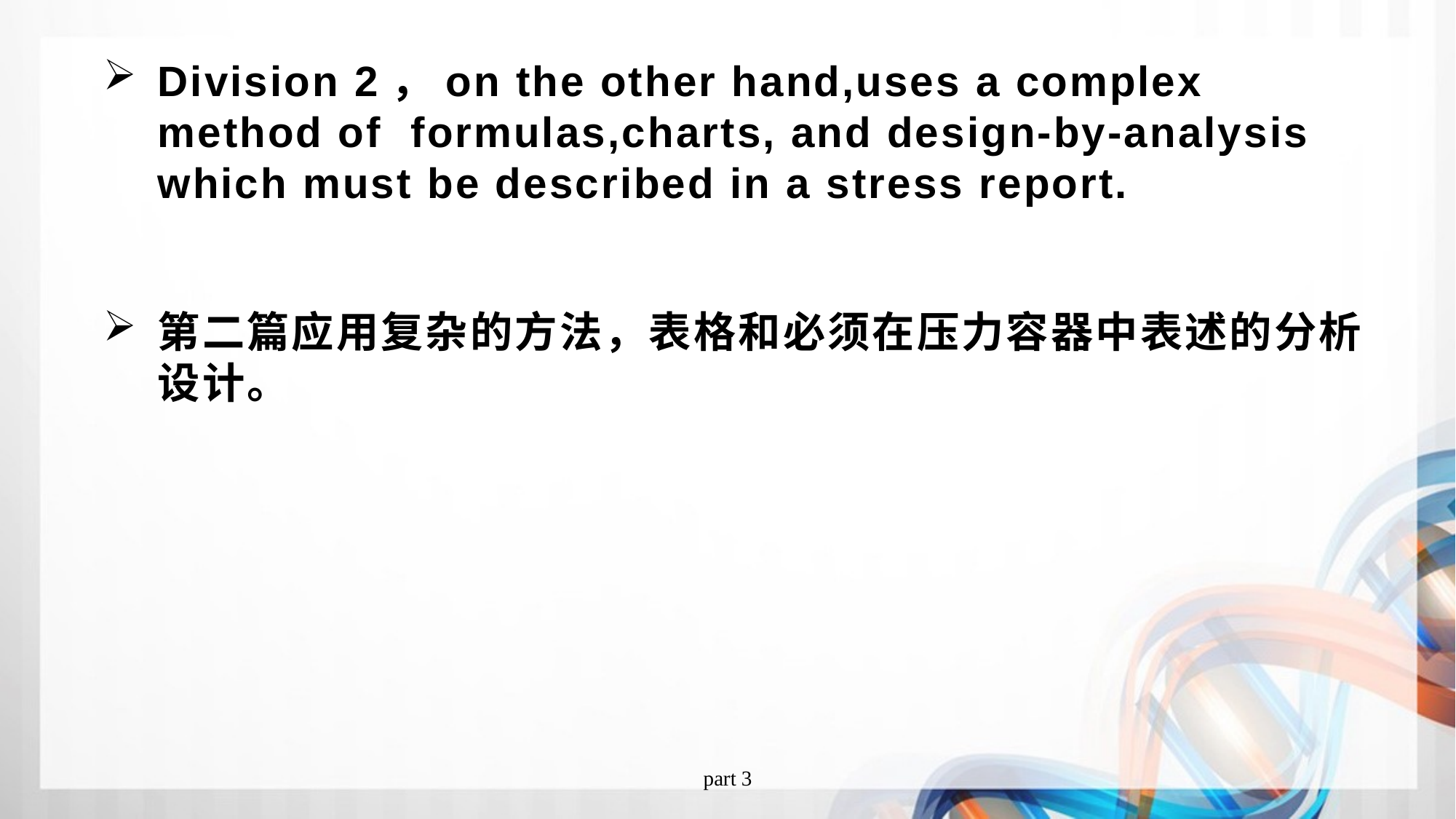

Division 2，on the other hand,uses a complex method of  formulas,charts, and design-by-analysis which must be described in a stress report.

第二篇应用复杂的方法，表格和必须在压力容器中表述的分析设计。

part 3